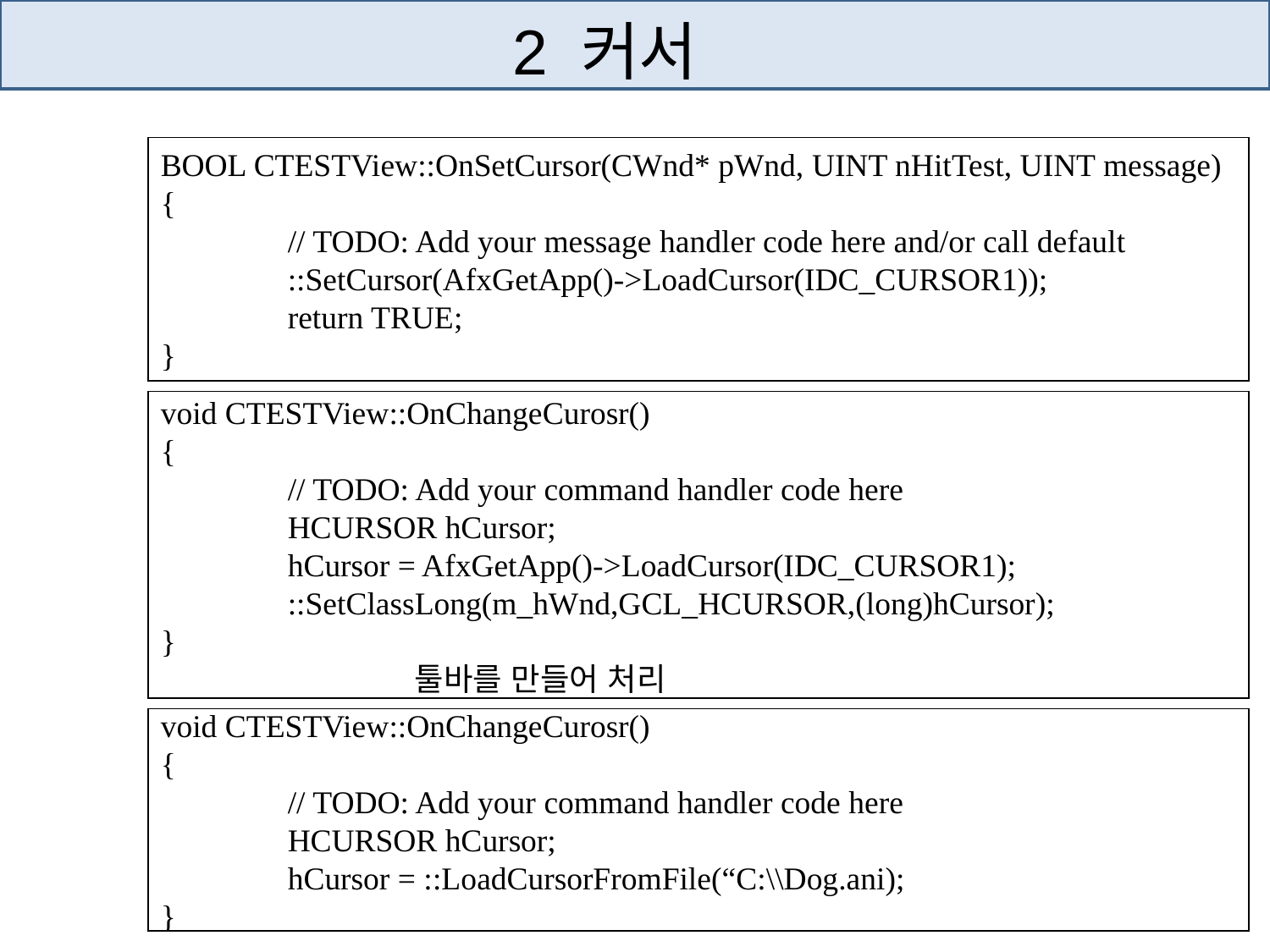

# 2 커서
BOOL CTESTView::OnSetCursor(CWnd* pWnd, UINT nHitTest, UINT message)
{
	// TODO: Add your message handler code here and/or call default
	::SetCursor(AfxGetApp()->LoadCursor(IDC_CURSOR1));
	return TRUE;
}
void CTESTView::OnChangeCurosr()
{
	// TODO: Add your command handler code here
	HCURSOR hCursor;
	hCursor = AfxGetApp()->LoadCursor(IDC_CURSOR1);
	::SetClassLong(m_hWnd,GCL_HCURSOR,(long)hCursor);
}
		툴바를 만들어 처리
void CTESTView::OnChangeCurosr()
{
	// TODO: Add your command handler code here
	HCURSOR hCursor;
	hCursor = ::LoadCursorFromFile(“C:\\Dog.ani);
}